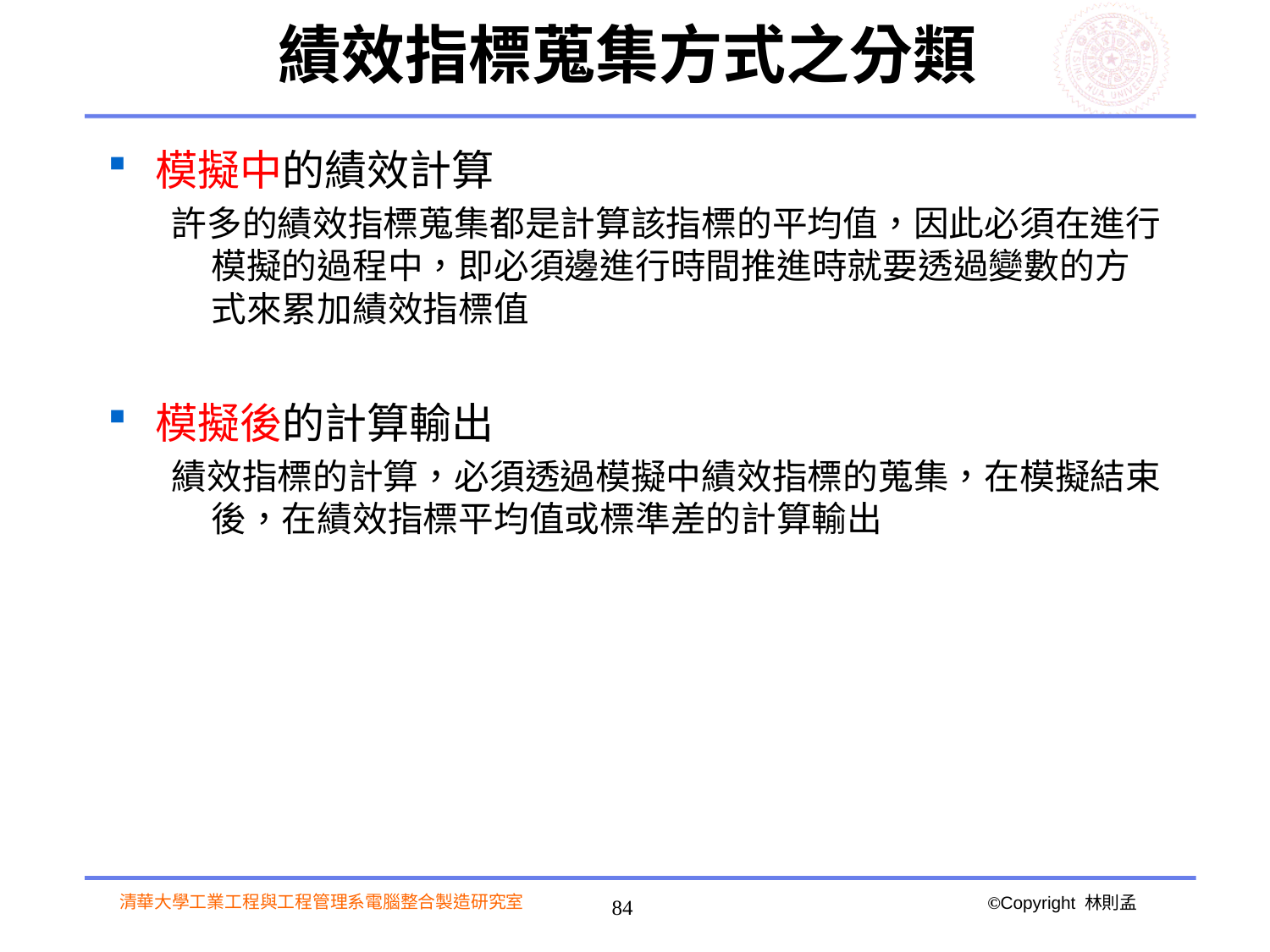

# 績效指標蒐集方式之分類
模擬中的績效計算
許多的績效指標蒐集都是計算該指標的平均值，因此必須在進行模擬的過程中，即必須邊進行時間推進時就要透過變數的方式來累加績效指標值

模擬後的計算輸出
績效指標的計算，必須透過模擬中績效指標的蒐集，在模擬結束後，在績效指標平均值或標準差的計算輸出